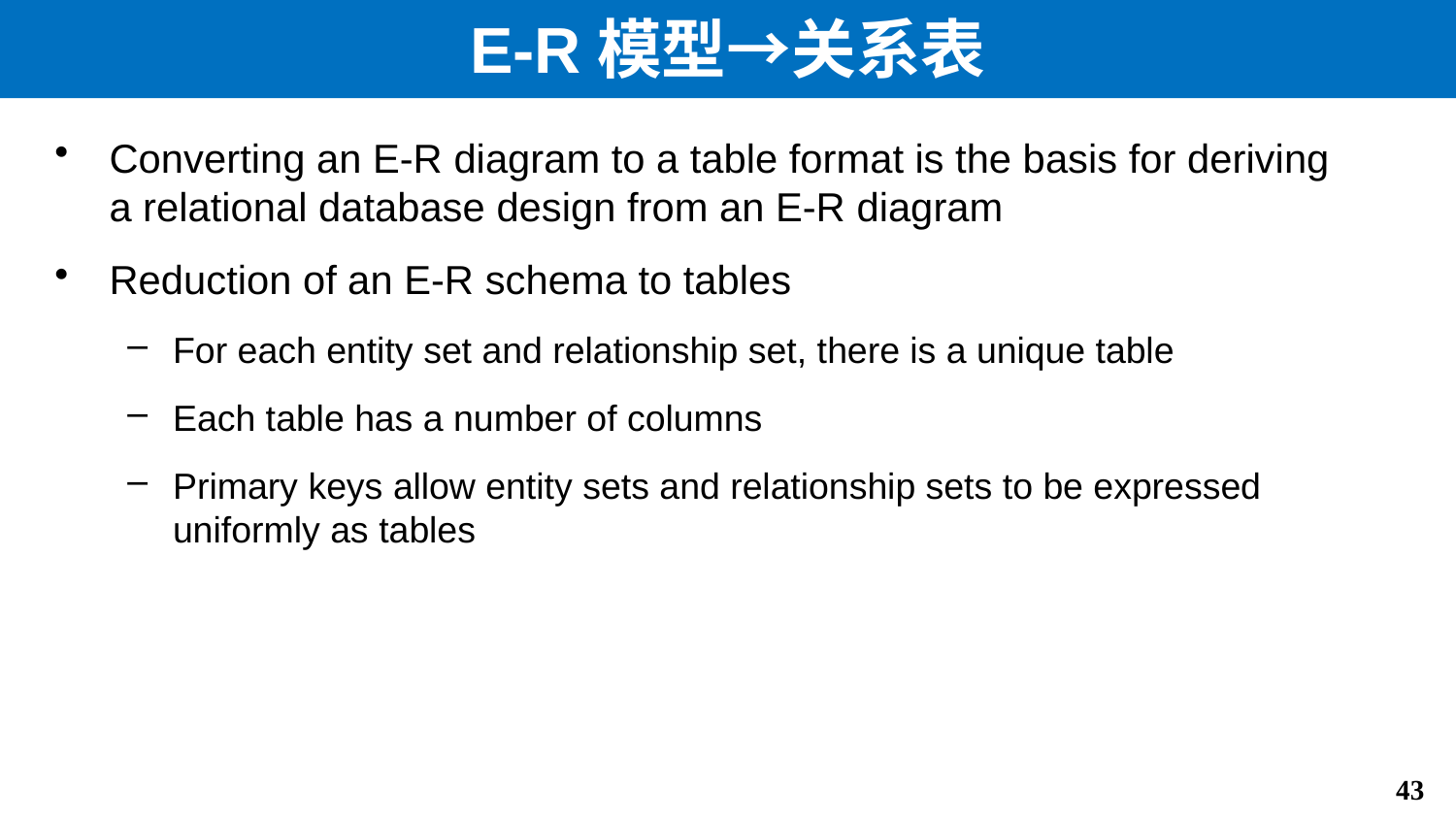

# E-R模型→关系表
Converting an E-R diagram to a table format is the basis for deriving a relational database design from an E-R diagram
Reduction of an E-R schema to tables
For each entity set and relationship set, there is a unique table
Each table has a number of columns
Primary keys allow entity sets and relationship sets to be expressed uniformly as tables